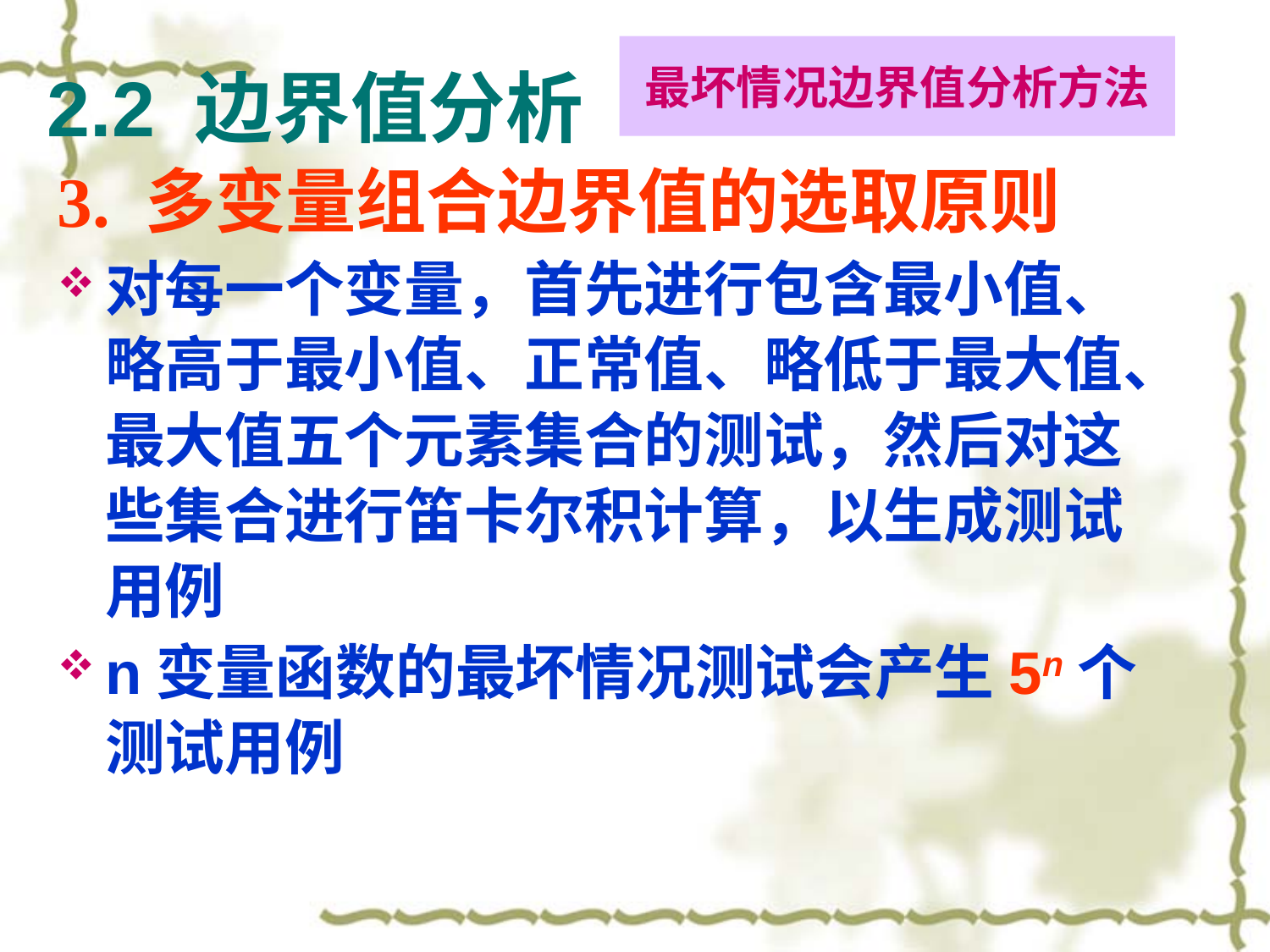

# 2.2 边界值分析
最坏情况边界值分析方法
3. 多变量组合边界值的选取原则
对每一个变量，首先进行包含最小值、略高于最小值、正常值、略低于最大值、最大值五个元素集合的测试，然后对这些集合进行笛卡尔积计算，以生成测试用例
n变量函数的最坏情况测试会产生5n个测试用例